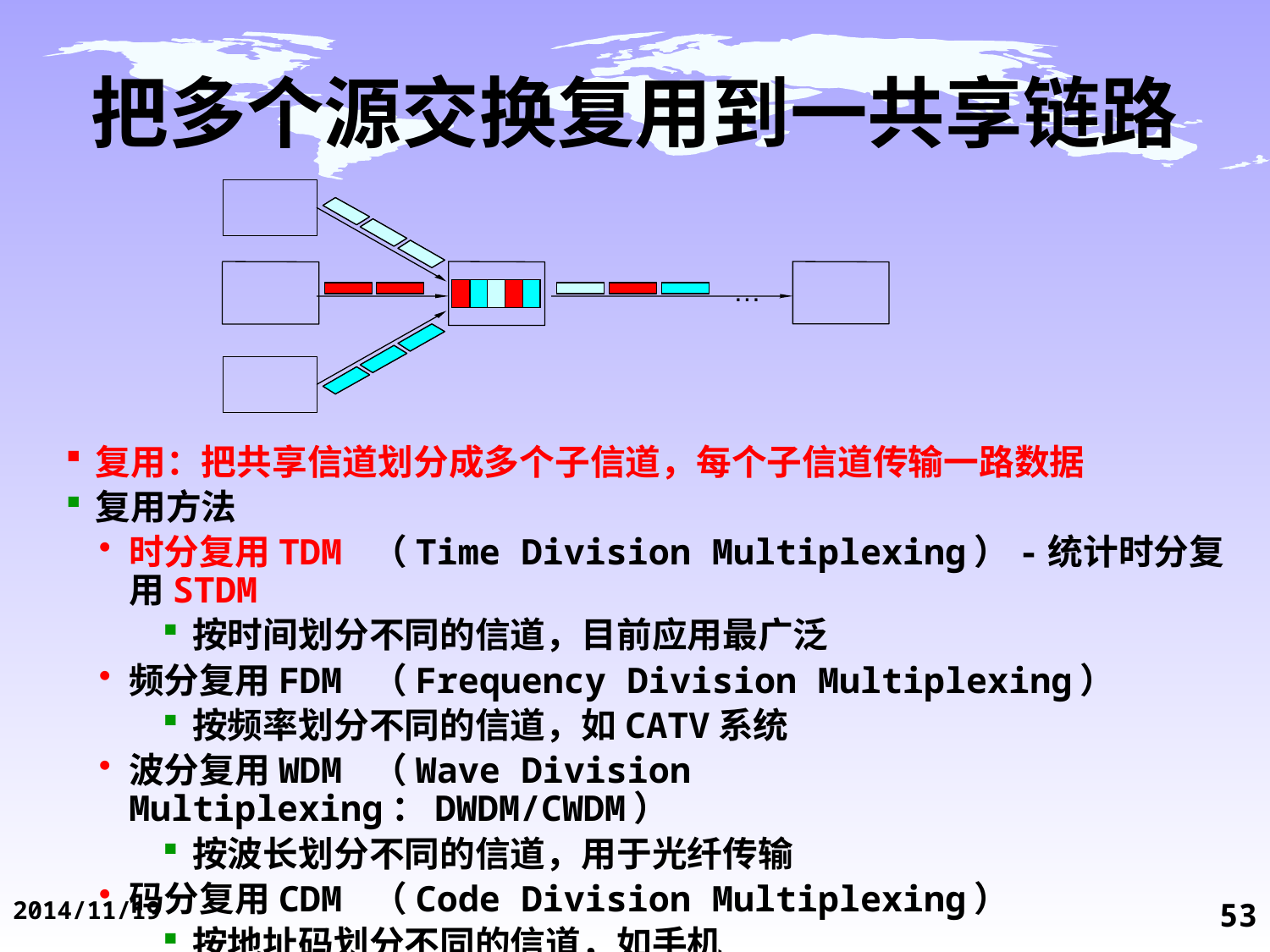

# 把多个源交换复用到一共享链路

…

复用：把共享信道划分成多个子信道，每个子信道传输一路数据
复用方法
时分复用TDM （Time Division Multiplexing）-统计时分复用STDM
按时间划分不同的信道，目前应用最广泛
频分复用FDM （Frequency Division Multiplexing）
按频率划分不同的信道，如CATV系统
波分复用WDM （Wave Division Multiplexing：DWDM/CWDM）
按波长划分不同的信道，用于光纤传输
码分复用CDM （Code Division Multiplexing）
按地址码划分不同的信道，如手机
2014/11/19
53